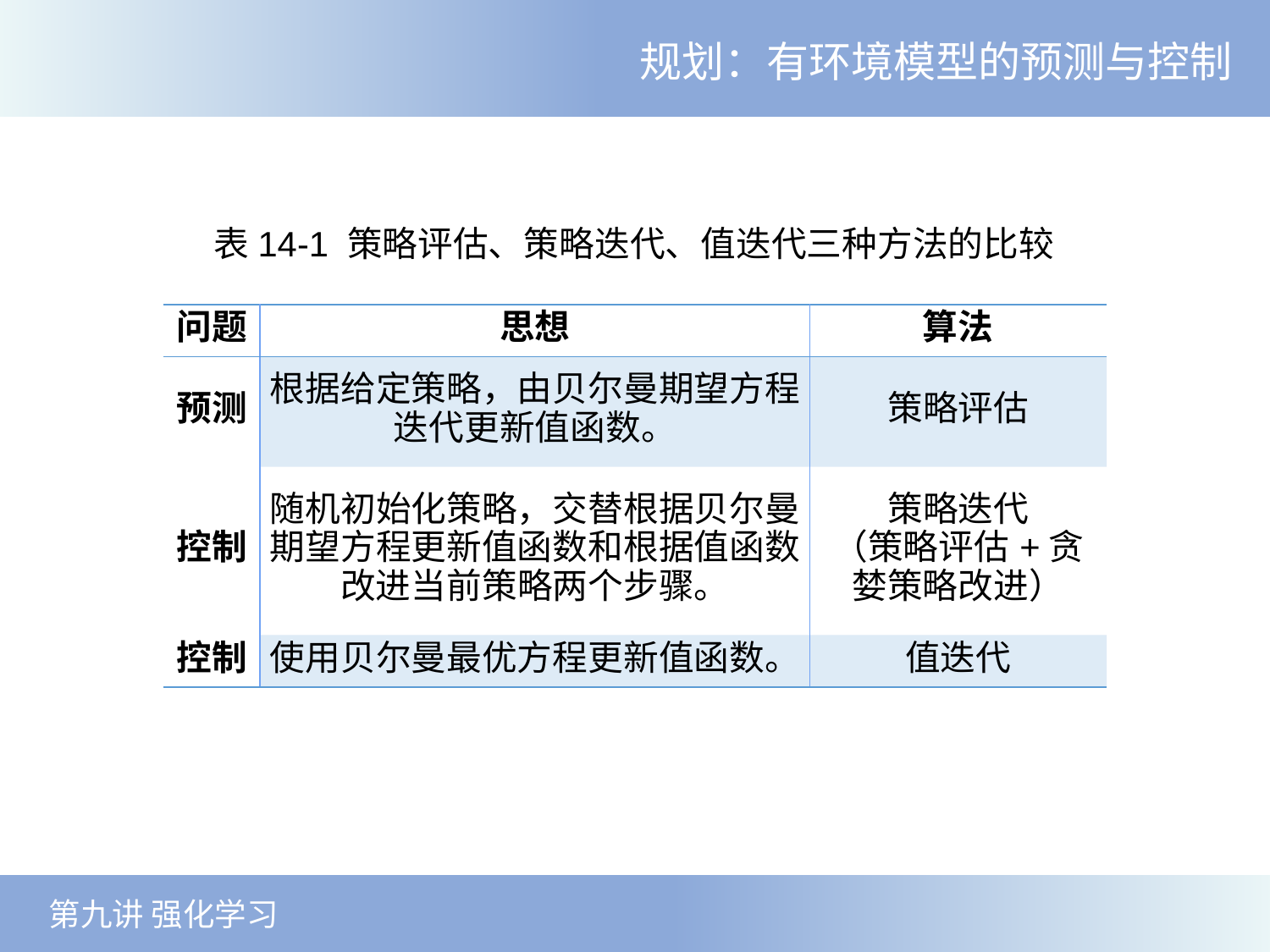

规划：有环境模型的预测与控制
表14-1 策略评估、策略迭代、值迭代三种方法的比较
| 问题 | 思想 | 算法 |
| --- | --- | --- |
| 预测 | 根据给定策略，由贝尔曼期望方程迭代更新值函数。 | 策略评估 |
| 控制 | 随机初始化策略，交替根据贝尔曼期望方程更新值函数和根据值函数改进当前策略两个步骤。 | 策略迭代 （策略评估+贪婪策略改进） |
| 控制 | 使用贝尔曼最优方程更新值函数。 | 值迭代 |
    第九讲 强化学习